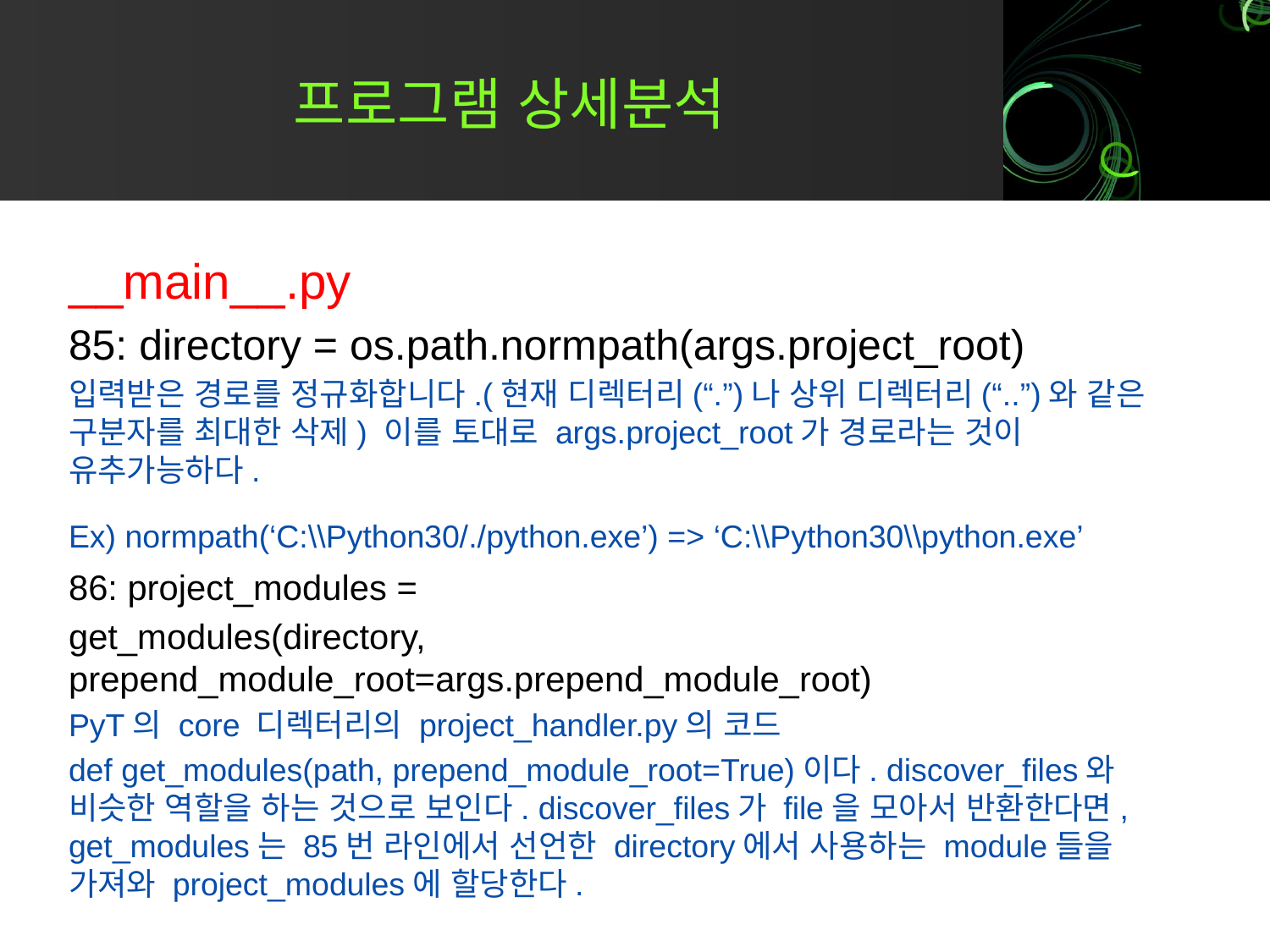

# 프로그램 상세분석

__main__.py
85: directory = os.path.normpath(args.project_root)
입력받은 경로를 정규화합니다.(현재 디렉터리(“.”)나 상위 디렉터리(“..”)와 같은 구분자를 최대한 삭제) 이를 토대로 args.project_root가 경로라는 것이 유추가능하다.
Ex) normpath(‘C:\\Python30/./python.exe’) => ‘C:\\Python30\\python.exe’
86: project_modules =
get_modules(directory, prepend_module_root=args.prepend_module_root)
PyT의 core 디렉터리의 project_handler.py의 코드
def get_modules(path, prepend_module_root=True)이다. discover_files와 비슷한 역할을 하는 것으로 보인다. discover_files가 file을 모아서 반환한다면, get_modules는 85번 라인에서 선언한 directory에서 사용하는 module들을 가져와 project_modules에 할당한다.